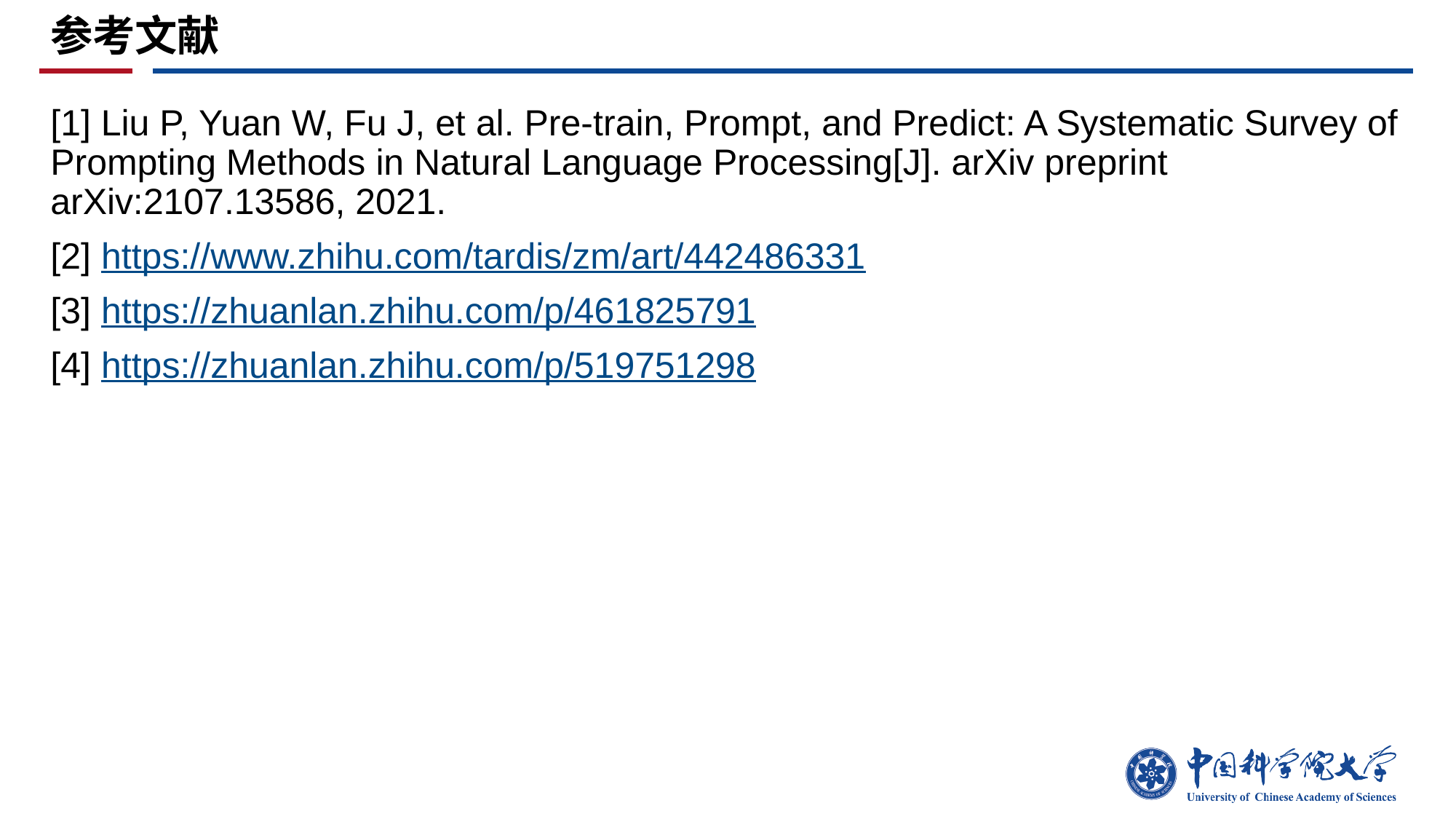

# 参考文献
[1] Liu P, Yuan W, Fu J, et al. Pre-train, Prompt, and Predict: A Systematic Survey of Prompting Methods in Natural Language Processing[J]. arXiv preprint arXiv:2107.13586, 2021.
[2] https://www.zhihu.com/tardis/zm/art/442486331
[3] https://zhuanlan.zhihu.com/p/461825791
[4] https://zhuanlan.zhihu.com/p/519751298